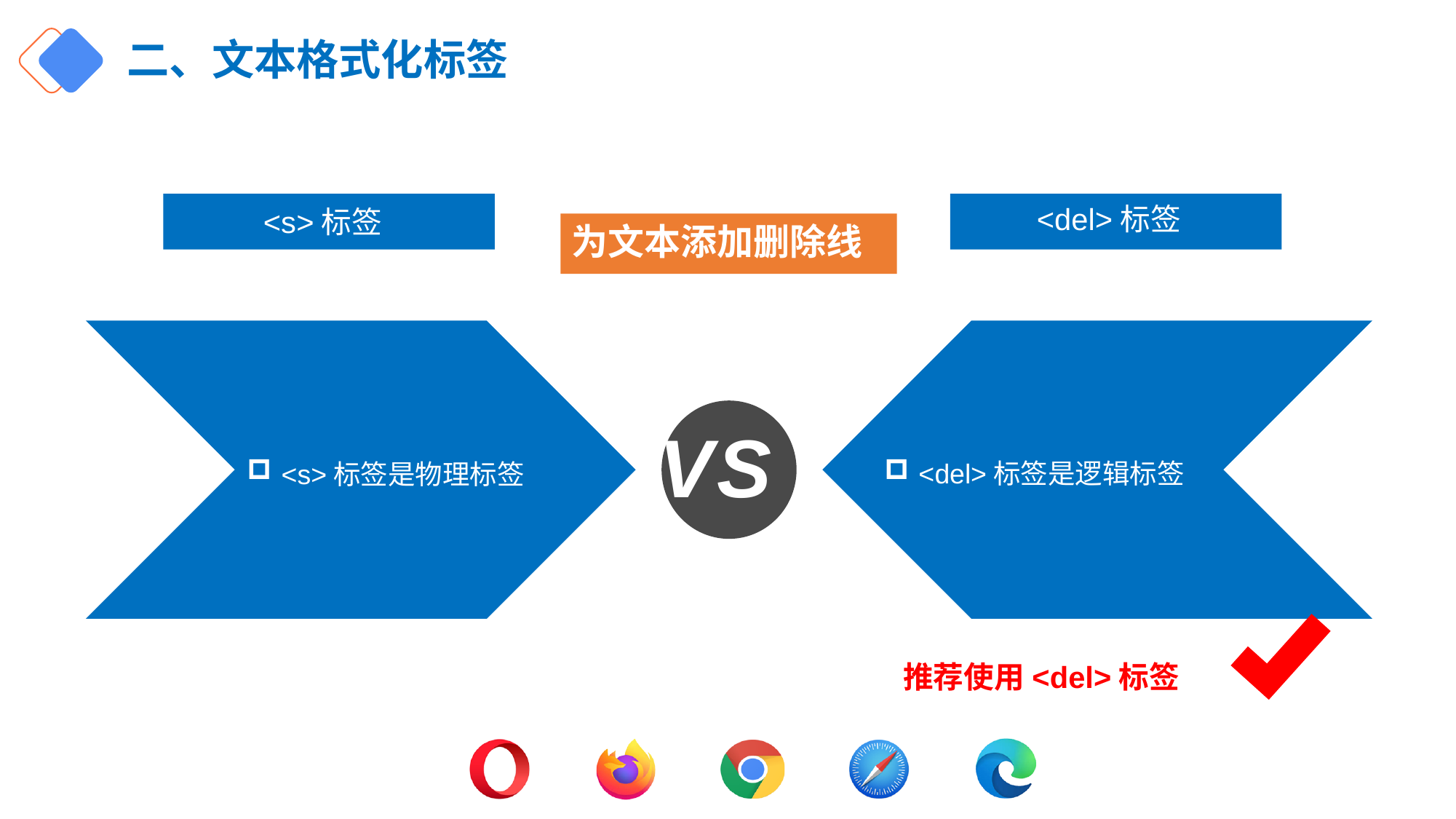

# 二、文本格式化标签

<del>标签
<s>标签
为文本添加删除线

VS
<del>标签是逻辑标签
<s>标签是物理标签

推荐使用<del>标签